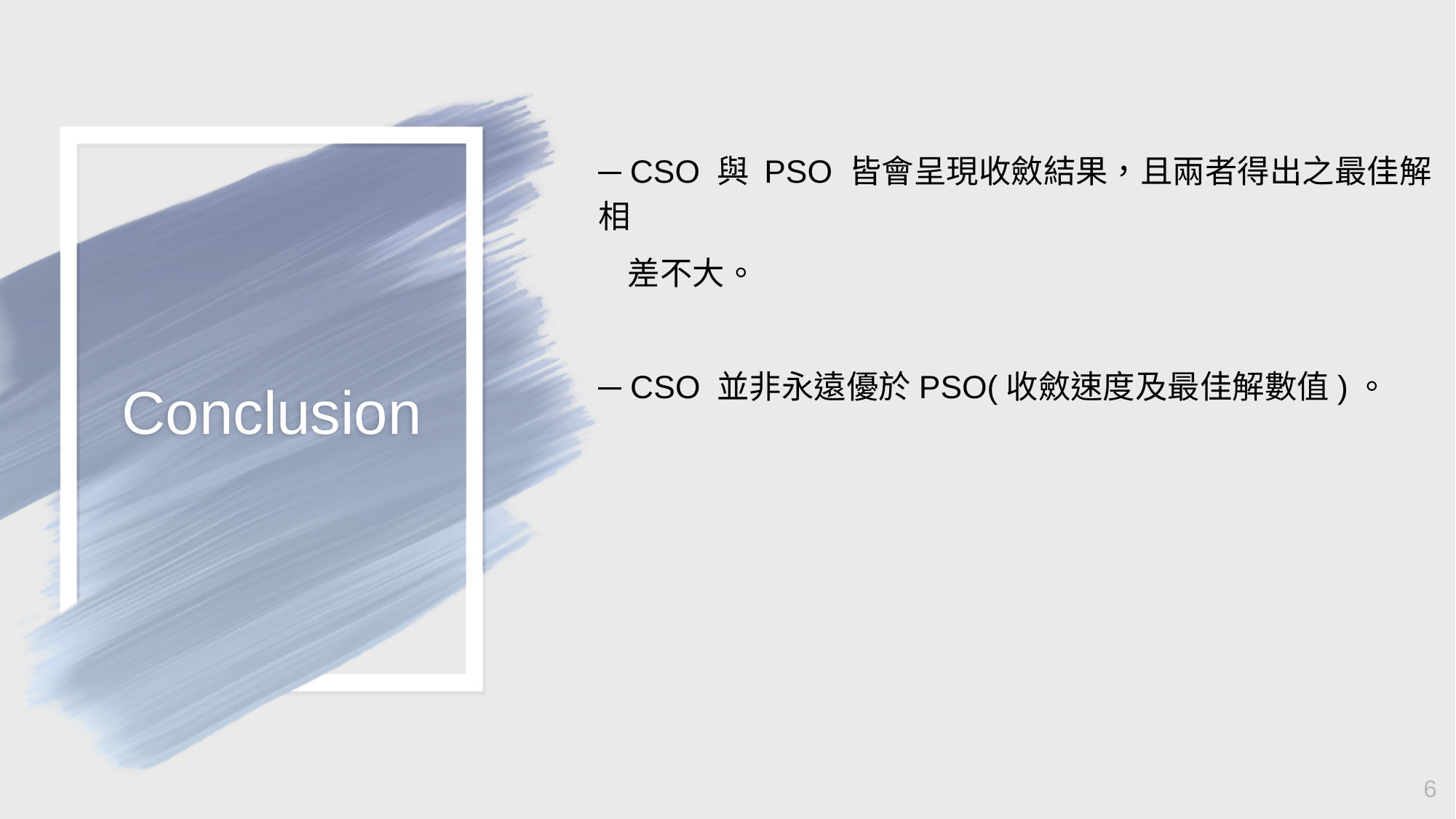

─ CSO 與 PSO 皆會呈現收斂結果，且兩者得出之最佳解相
   差不大。

─ CSO 並非永遠優於PSO(收斂速度及最佳解數值)。

# Conclusion
6